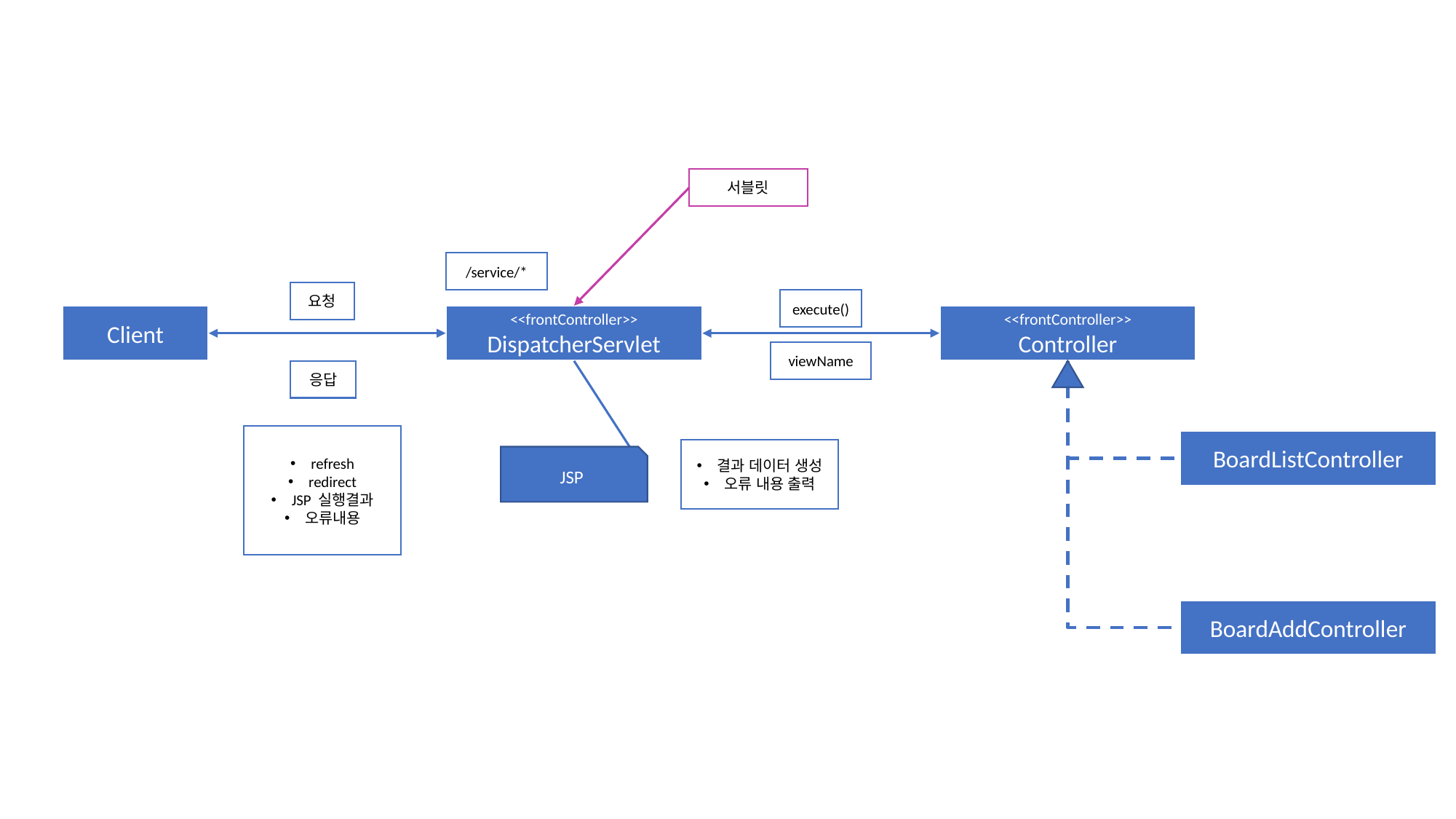

서블릿
/service/*
요청
execute()
Client
<<frontController>>
DispatcherServlet
<<frontController>>
Controller
viewName
응답

refresh
redirect
JSP 실행결과
오류내용
BoardListController
결과 데이터 생성
오류 내용 출력
JSP
BoardAddController